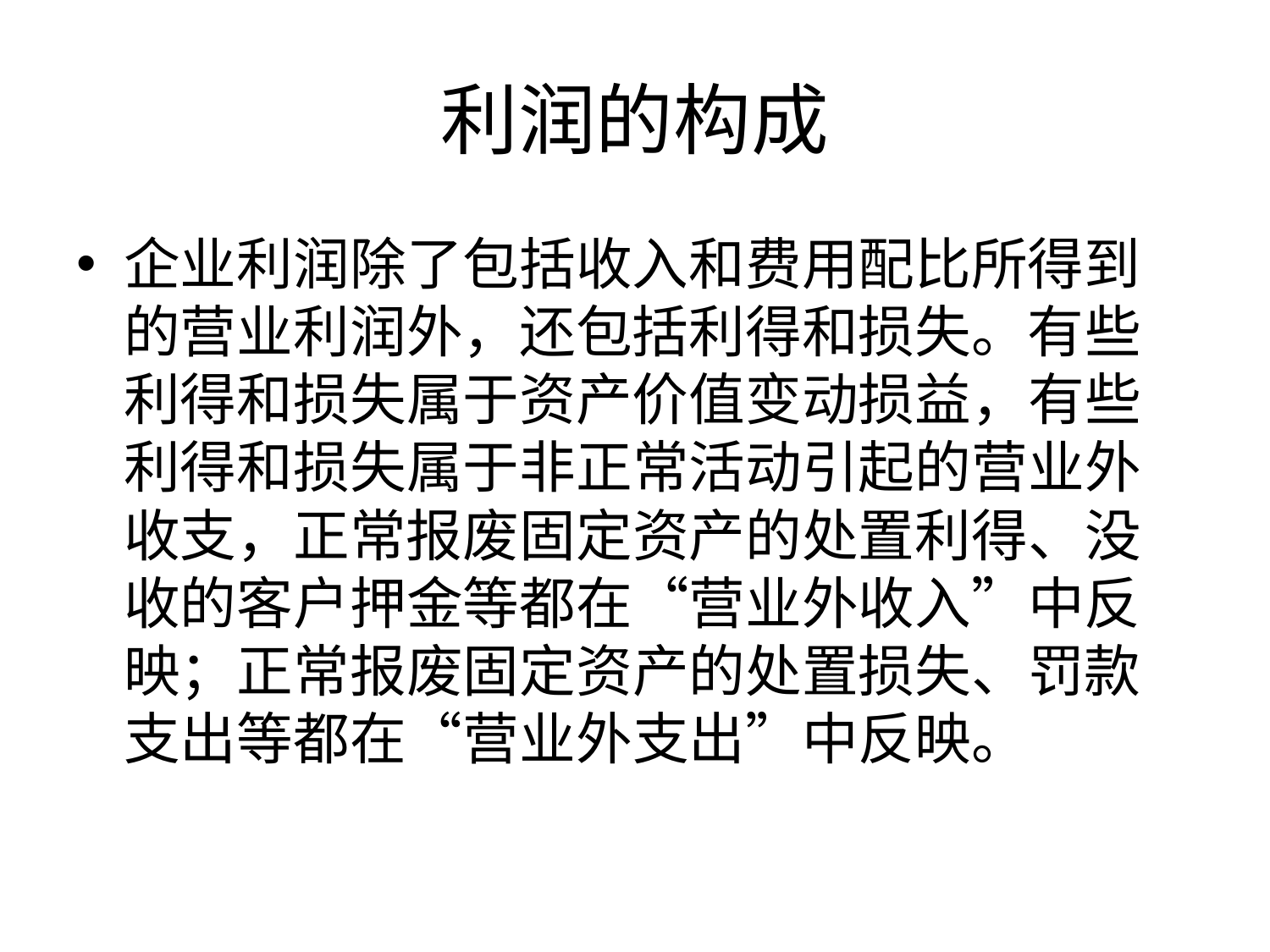

# 利润的构成
企业利润除了包括收入和费用配比所得到的营业利润外，还包括利得和损失。有些利得和损失属于资产价值变动损益，有些利得和损失属于非正常活动引起的营业外收支，正常报废固定资产的处置利得、没收的客户押金等都在“营业外收入”中反映；正常报废固定资产的处置损失、罚款支出等都在“营业外支出”中反映。